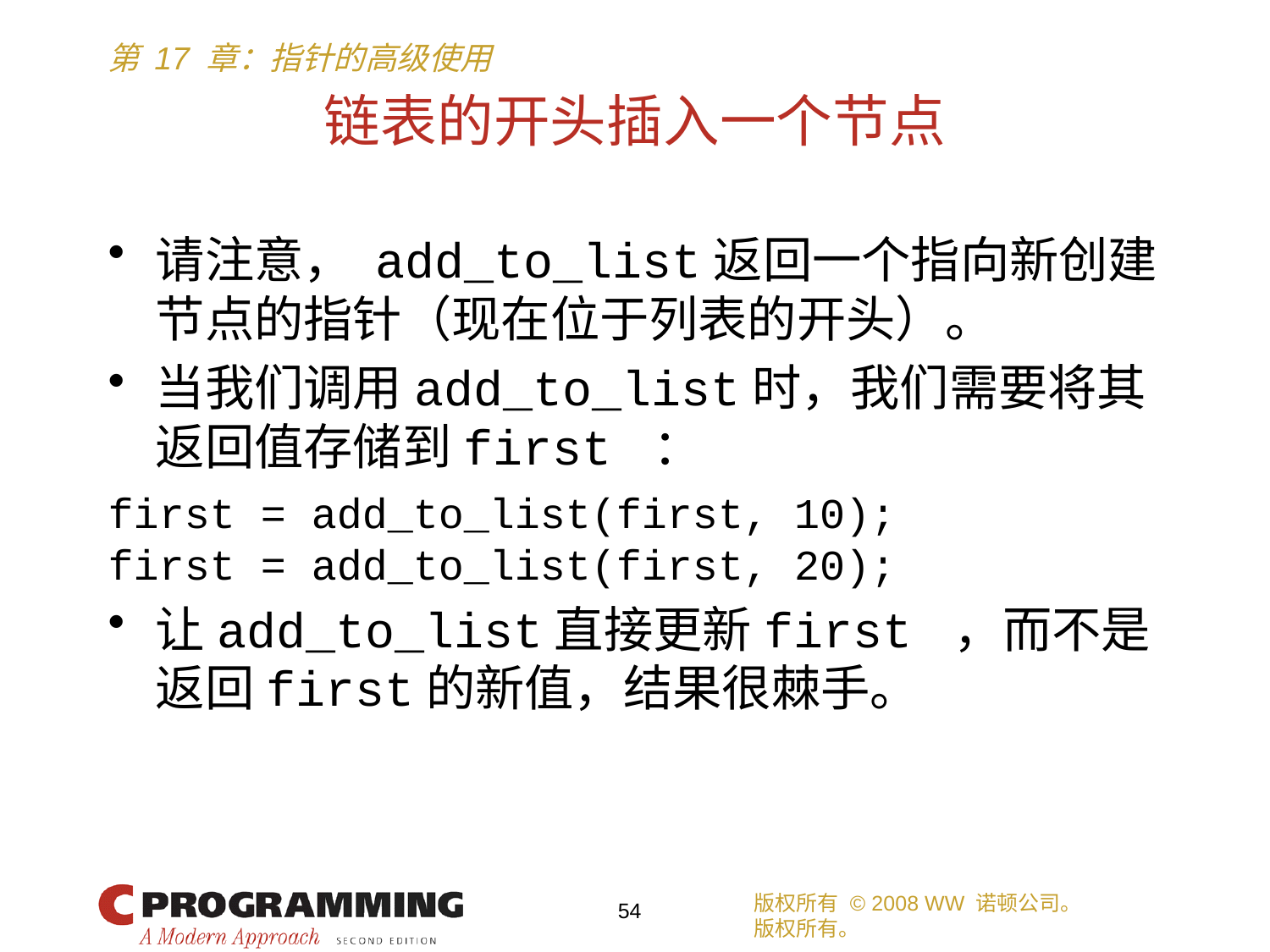

# 链表的开头插入一个节点
请注意， add_to_list返回一个指向新创建节点的指针（现在位于列表的开头）。
当我们调用add_to_list时，我们需要将其返回值存储到first ：
first = add_to_list(first, 10);
first = add_to_list(first, 20);
让add_to_list直接更新first ，而不是返回first的新值，结果很棘手。
版权所有 © 2008 WW 诺顿公司。
版权所有。
54